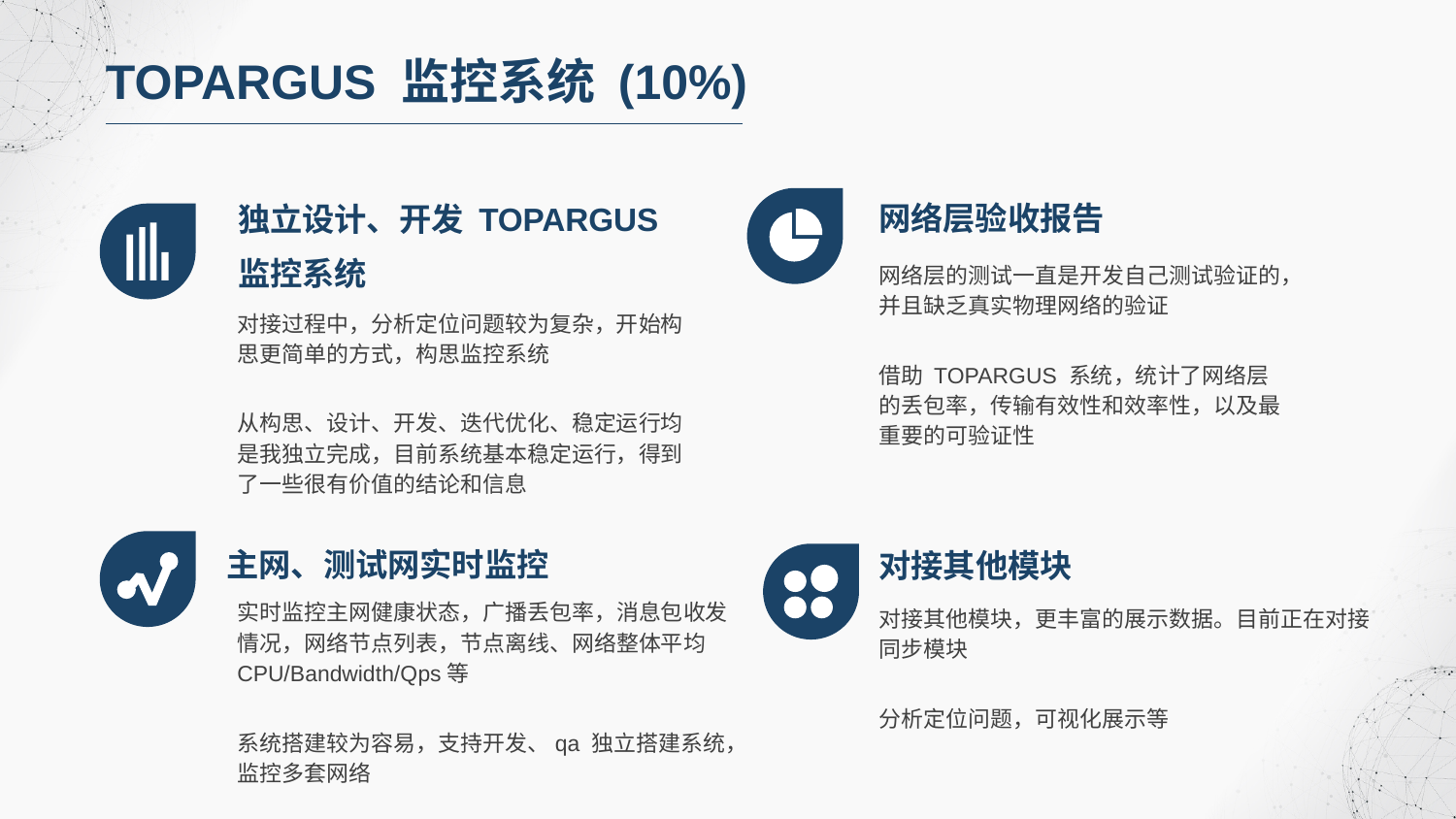

TOPARGUS 监控系统 (10%)
网络层验收报告
独立设计、开发 TOPARGUS 监控系统

网络层的测试一直是开发自己测试验证的，并且缺乏真实物理网络的验证

借助 TOPARGUS 系统，统计了网络层的丢包率，传输有效性和效率性，以及最重要的可验证性
对接过程中，分析定位问题较为复杂，开始构思更简单的方式，构思监控系统

从构思、设计、开发、迭代优化、稳定运行均是我独立完成，目前系统基本稳定运行，得到了一些很有价值的结论和信息
主网、测试网实时监控
对接其他模块

实时监控主网健康状态，广播丢包率，消息包收发情况，网络节点列表，节点离线、网络整体平均 CPU/Bandwidth/Qps等

系统搭建较为容易，支持开发、qa 独立搭建系统，监控多套网络
对接其他模块，更丰富的展示数据。目前正在对接同步模块

分析定位问题，可视化展示等